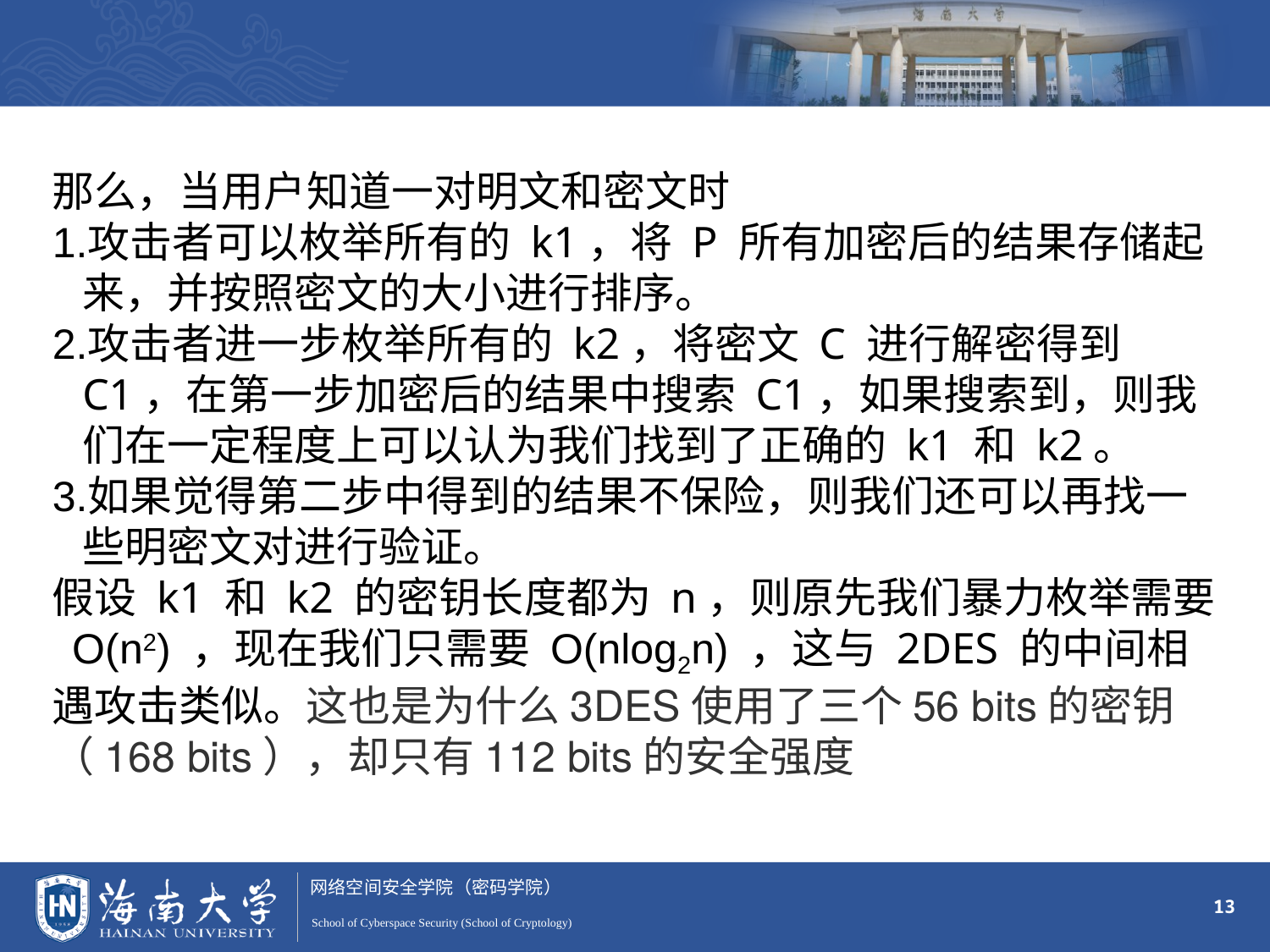

那么，当用户知道一对明文和密文时
攻击者可以枚举所有的 k1，将 P 所有加密后的结果存储起来，并按照密文的大小进行排序。
攻击者进一步枚举所有的 k2，将密文 C 进行解密得到 C1，在第一步加密后的结果中搜索 C1，如果搜索到，则我们在一定程度上可以认为我们找到了正确的 k1 和 k2。
如果觉得第二步中得到的结果不保险，则我们还可以再找一些明密文对进行验证。
假设 k1 和 k2 的密钥长度都为 n，则原先我们暴力枚举需要 O(n2) ，现在我们只需要 O(nlog2n) ，这与 2DES 的中间相遇攻击类似。这也是为什么3DES使用了三个56 bits的密钥（168 bits），却只有112 bits的安全强度

13